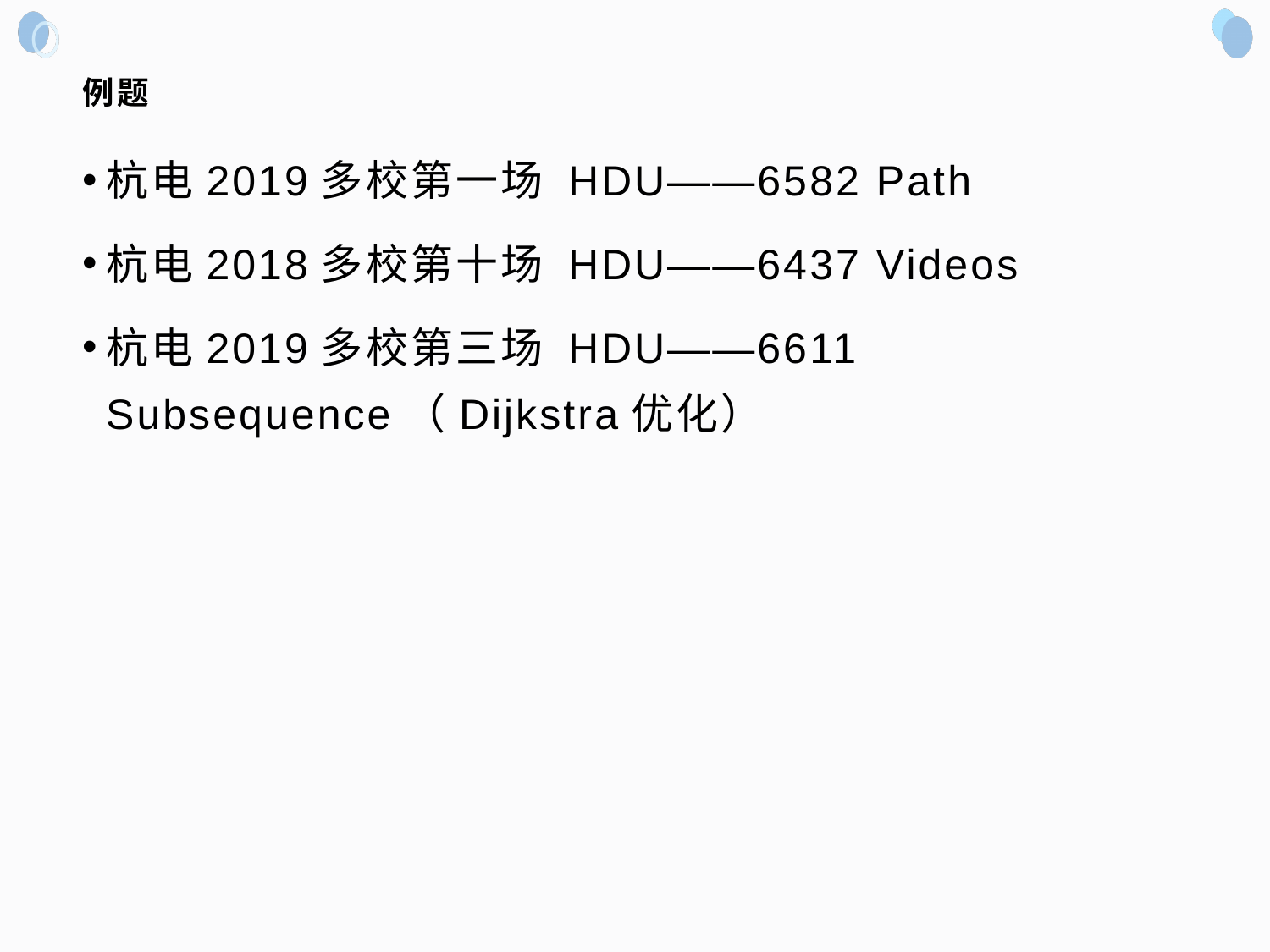

# 例题
杭电2019多校第一场 HDU——6582 Path
杭电2018多校第十场 HDU——6437 Videos
杭电2019多校第三场 HDU——6611 Subsequence（Dijkstra优化）